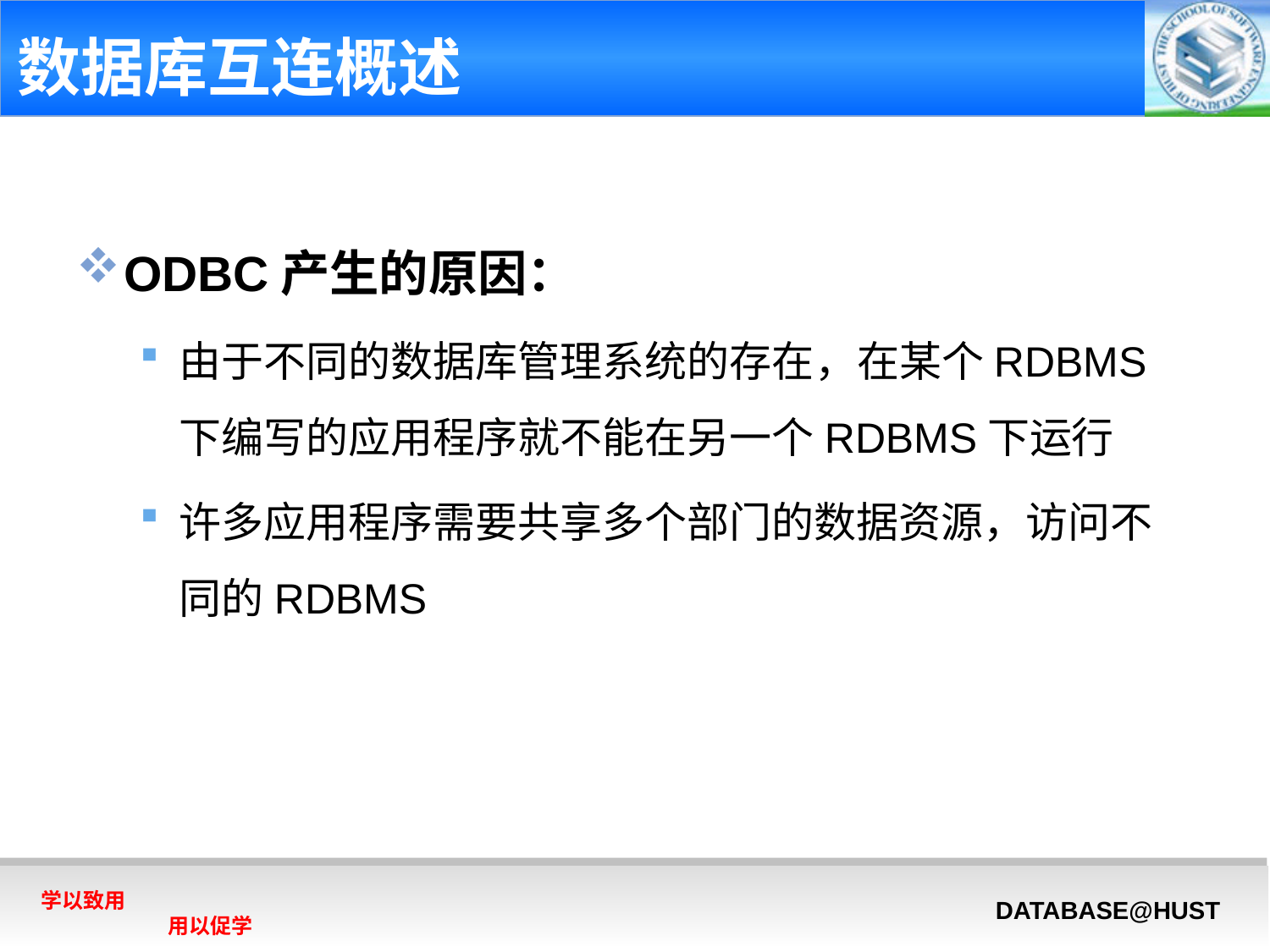

# 数据库互连概述
ODBC产生的原因：
由于不同的数据库管理系统的存在，在某个RDBMS下编写的应用程序就不能在另一个RDBMS下运行
许多应用程序需要共享多个部门的数据资源，访问不同的RDBMS